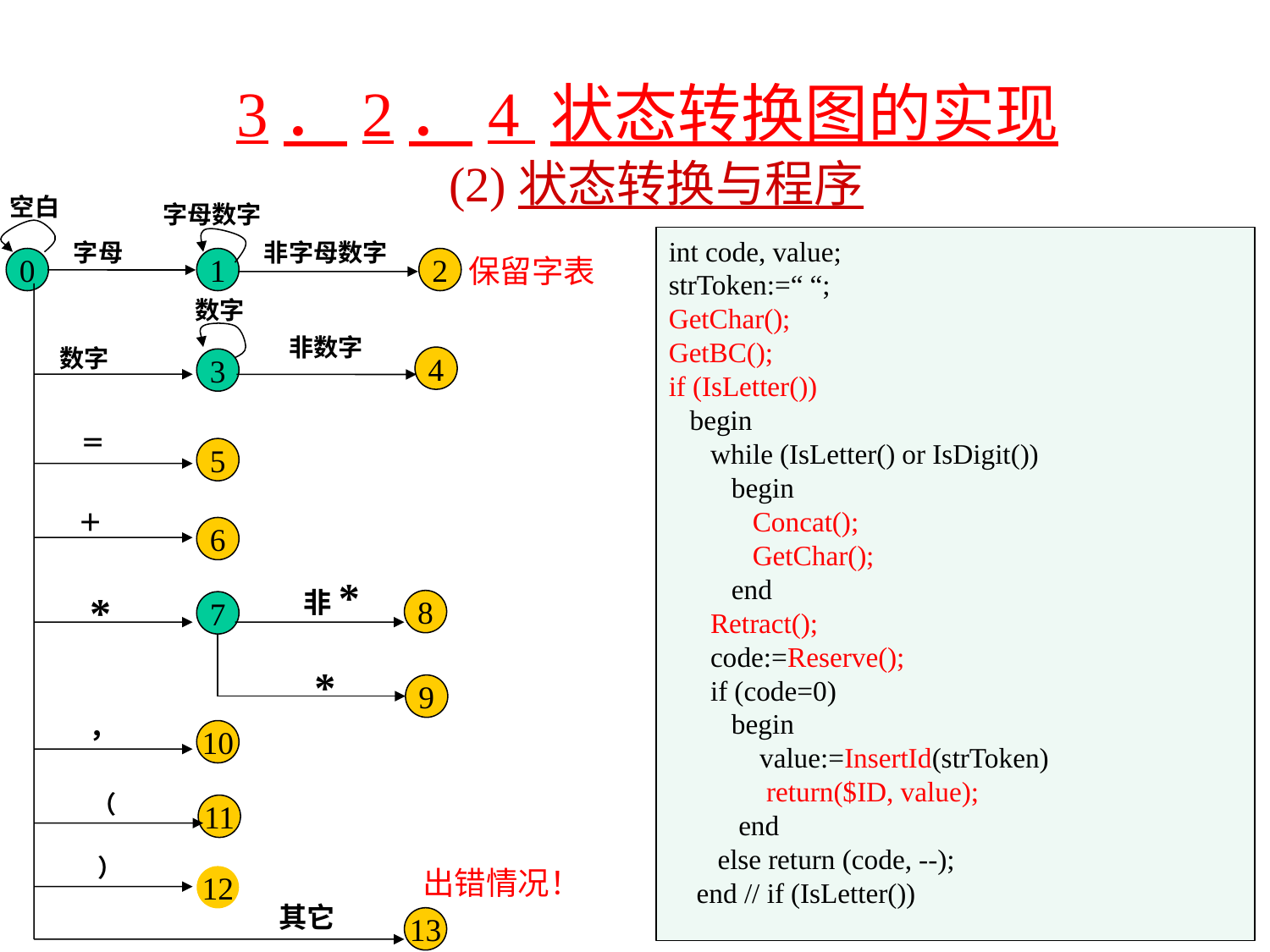

3．2．4 状态转换图的实现
(2)状态转换与程序
空白
字母数字

int code, value;
strToken:=“ “;
GetChar();
GetBC();
if (IsLetter())
   begin
      while (IsLetter() or IsDigit())
         begin
            Concat();
            GetChar();
         end
      Retract();
      code:=Reserve();
      if (code=0)
         begin
             value:=InsertId(strToken)
              return($ID, value);
          end
       else return (code, --);
    end // if (IsLetter())
字母
非字母数字
保留字表
0
1
2

数字

非数字
数字
4
3

＝
5

＋
6

非*
*
8
7

*
9
，
10

（
11

 ）
出错情况！
12

其它
13